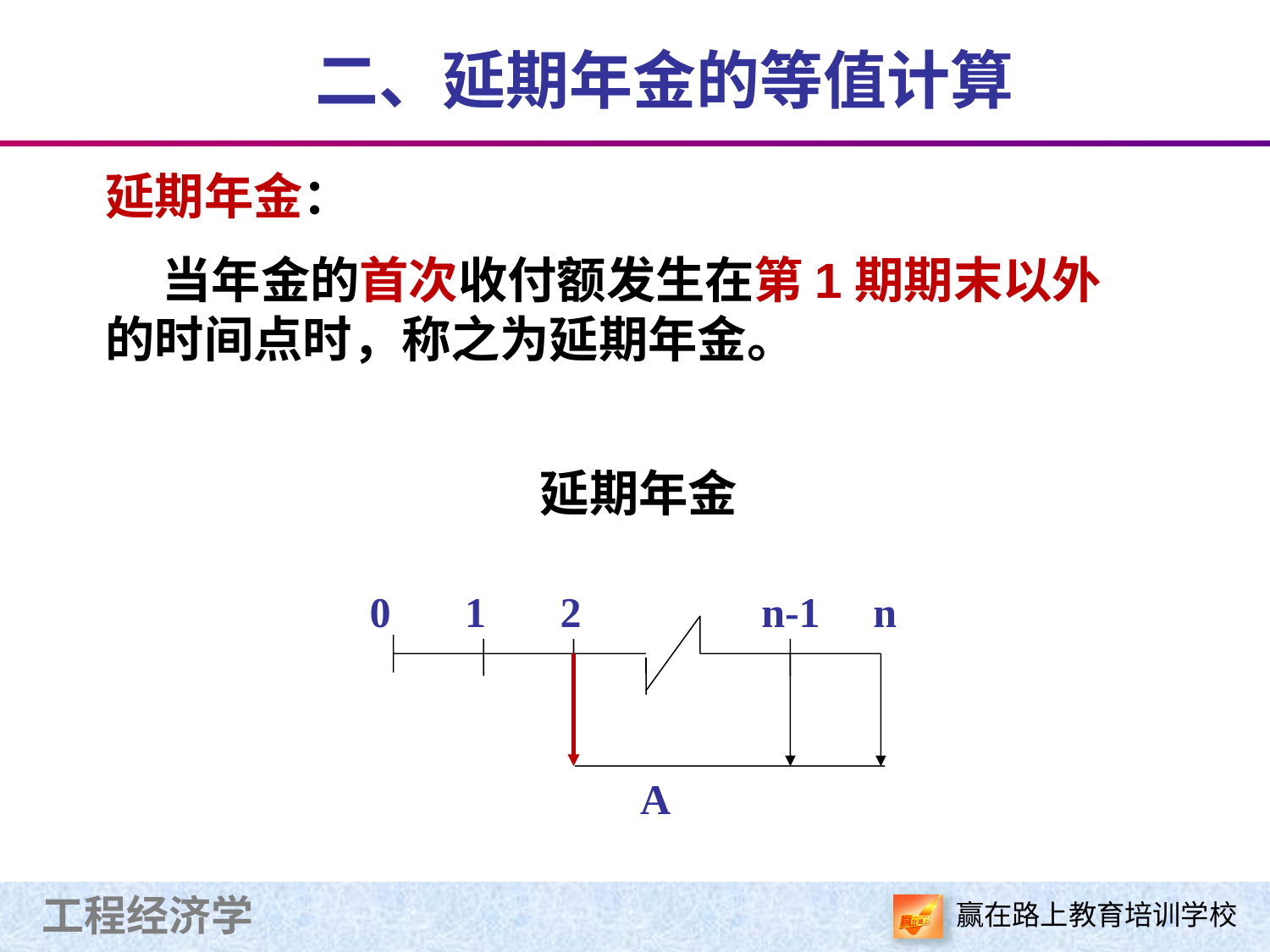

二、延期年金的等值计算
延期年金：
    当年金的首次收付额发生在第1期期末以外的时间点时，称之为延期年金。
延期年金
0       1       2                 n-1     n

A